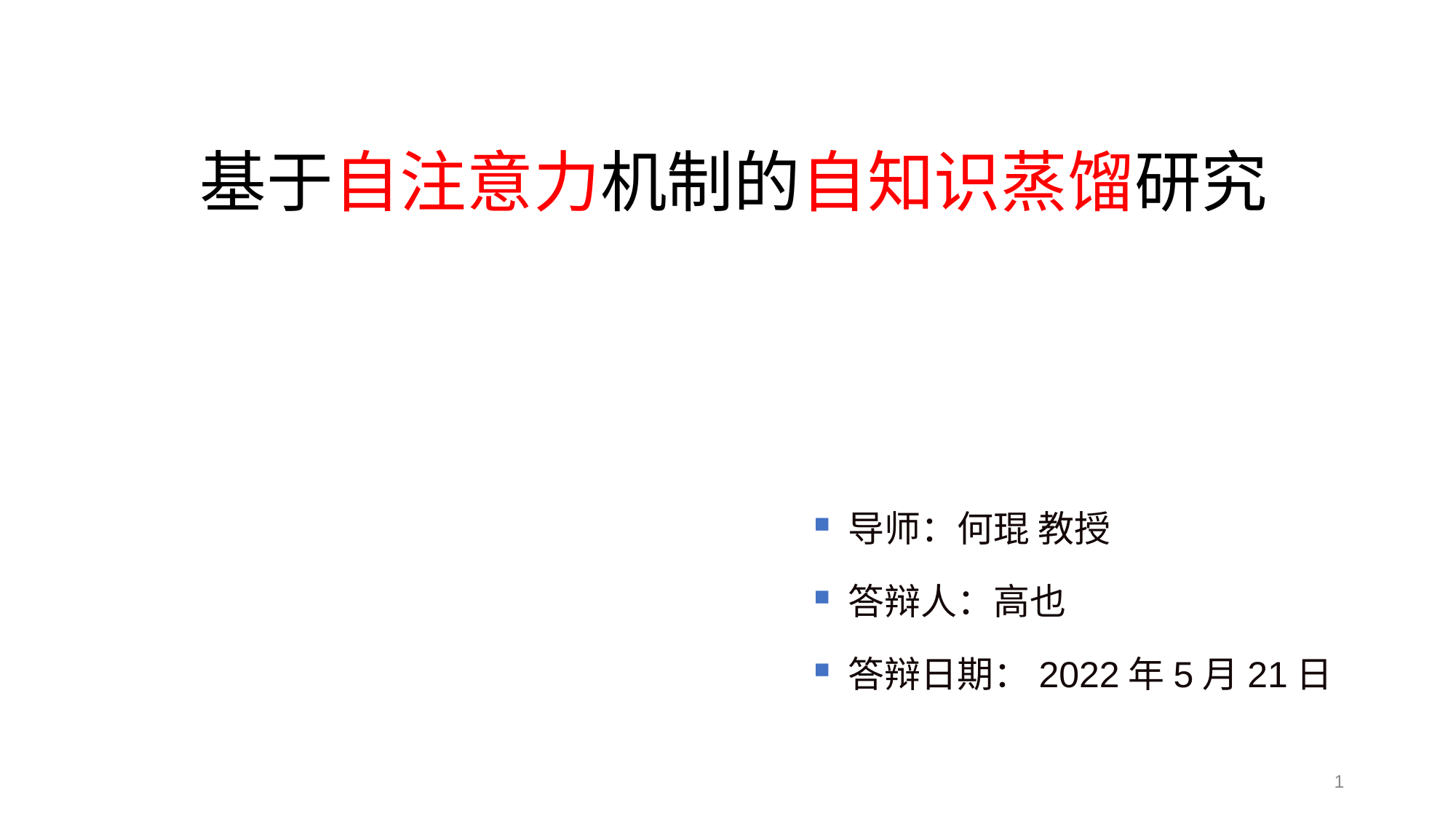

基于自注意力机制的自知识蒸馏研究
导师：何琨 教授
答辩人：高也
答辩日期：2022年5月21日

1